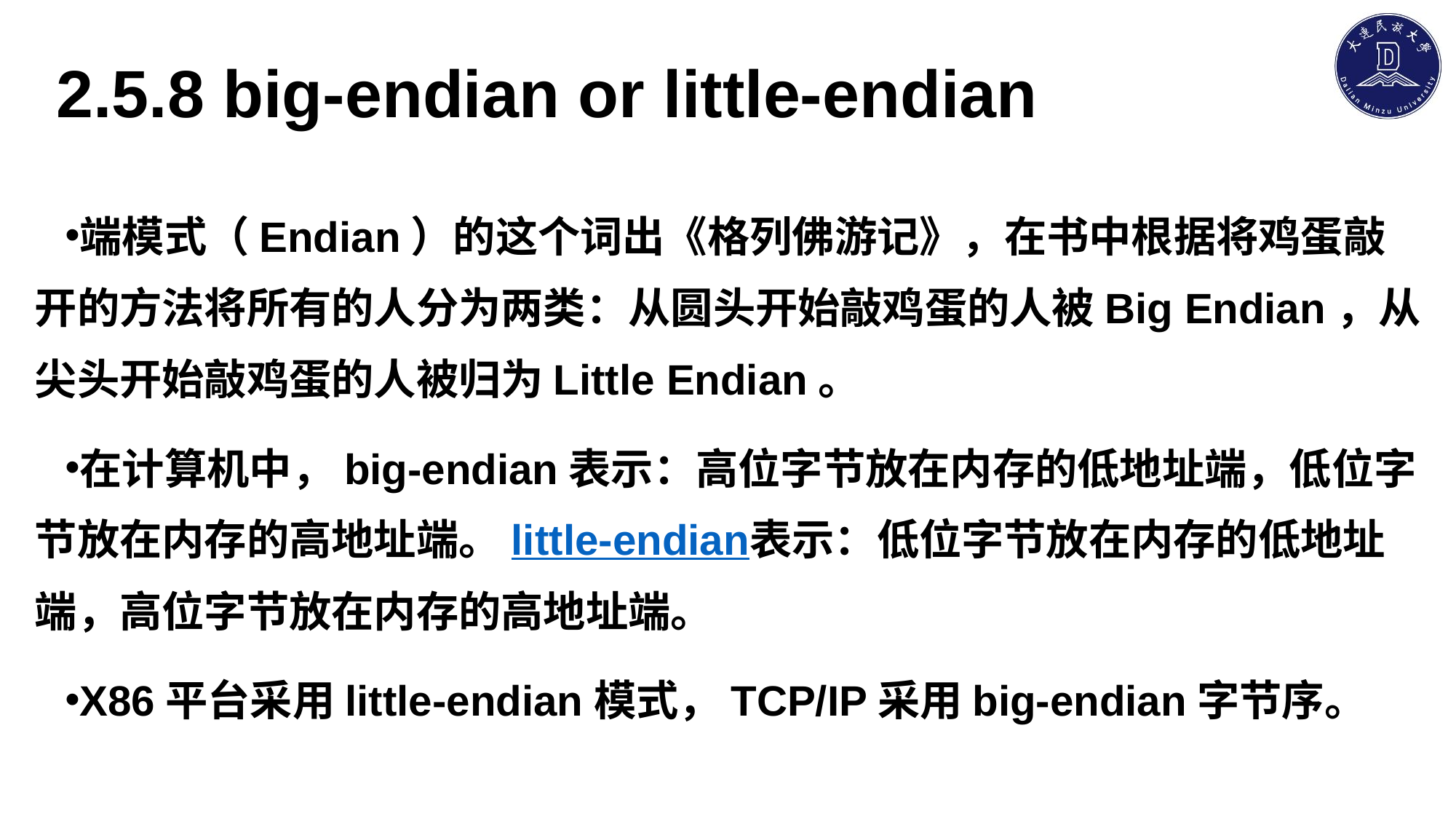

# 2.5.8 big-endian or little-endian
端模式（Endian）的这个词出《格列佛游记》，在书中根据将鸡蛋敲开的方法将所有的人分为两类：从圆头开始敲鸡蛋的人被Big Endian，从尖头开始敲鸡蛋的人被归为Little Endian。
在计算机中，big-endian表示：高位字节放在内存的低地址端，低位字节放在内存的高地址端。little-endian表示：低位字节放在内存的低地址端，高位字节放在内存的高地址端。
X86平台采用little-endian模式，TCP/IP采用big-endian字节序。